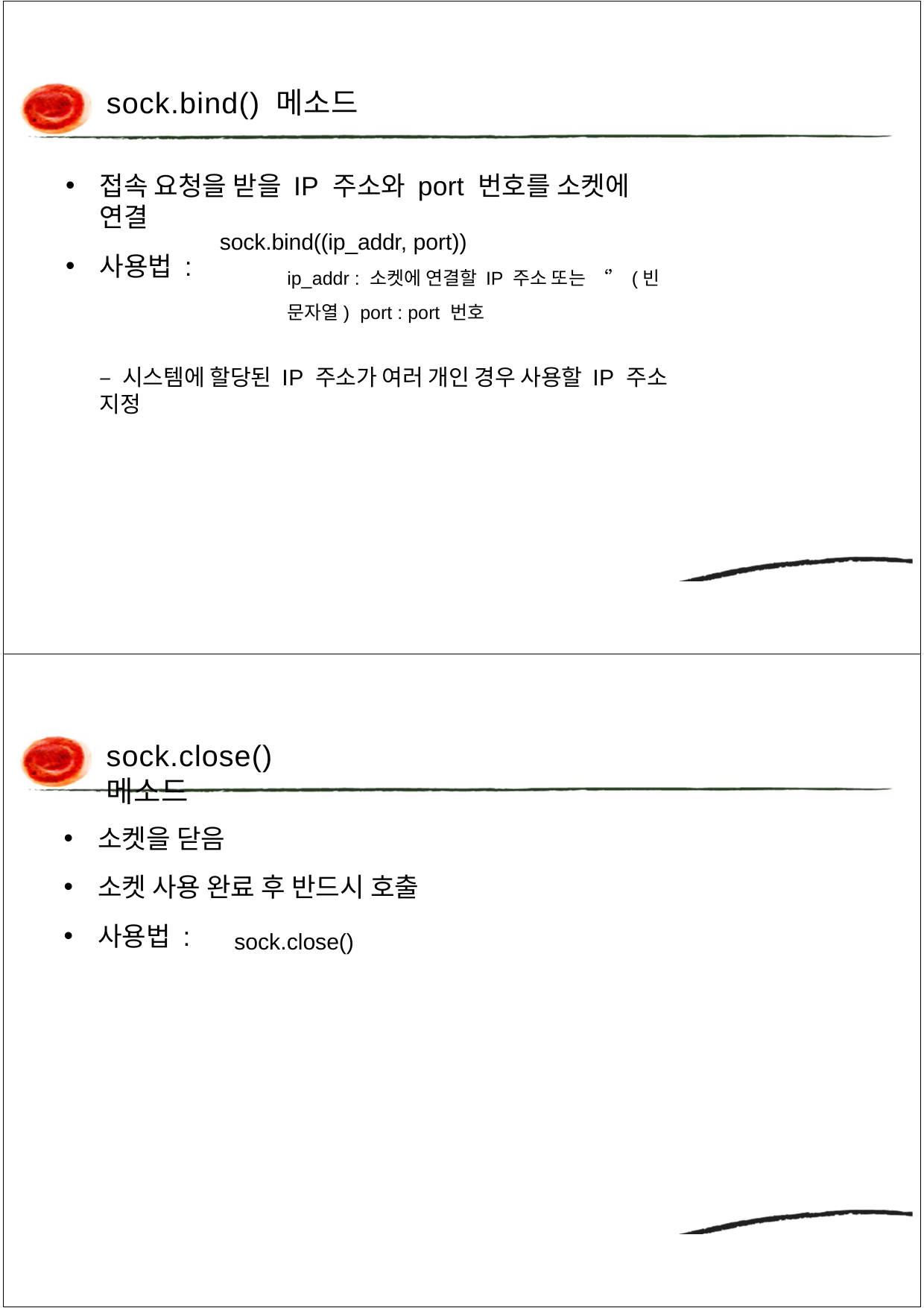

sock.bind() 메소드
접속 요청을 받을 IP 주소와 port 번호를 소켓에 연결
사용법 :
sock.bind((ip_addr, port))
ip_addr : 소켓에 연결할 IP 주소 또는 ‘’(빈 문자열)  port : port 번호
– 시스템에 할당된 IP 주소가 여러 개인 경우 사용할 IP 주소 지정

sock.close() 메소드
소켓을 닫음
소켓 사용 완료 후 반드시 호출
사용법 :
sock.close()